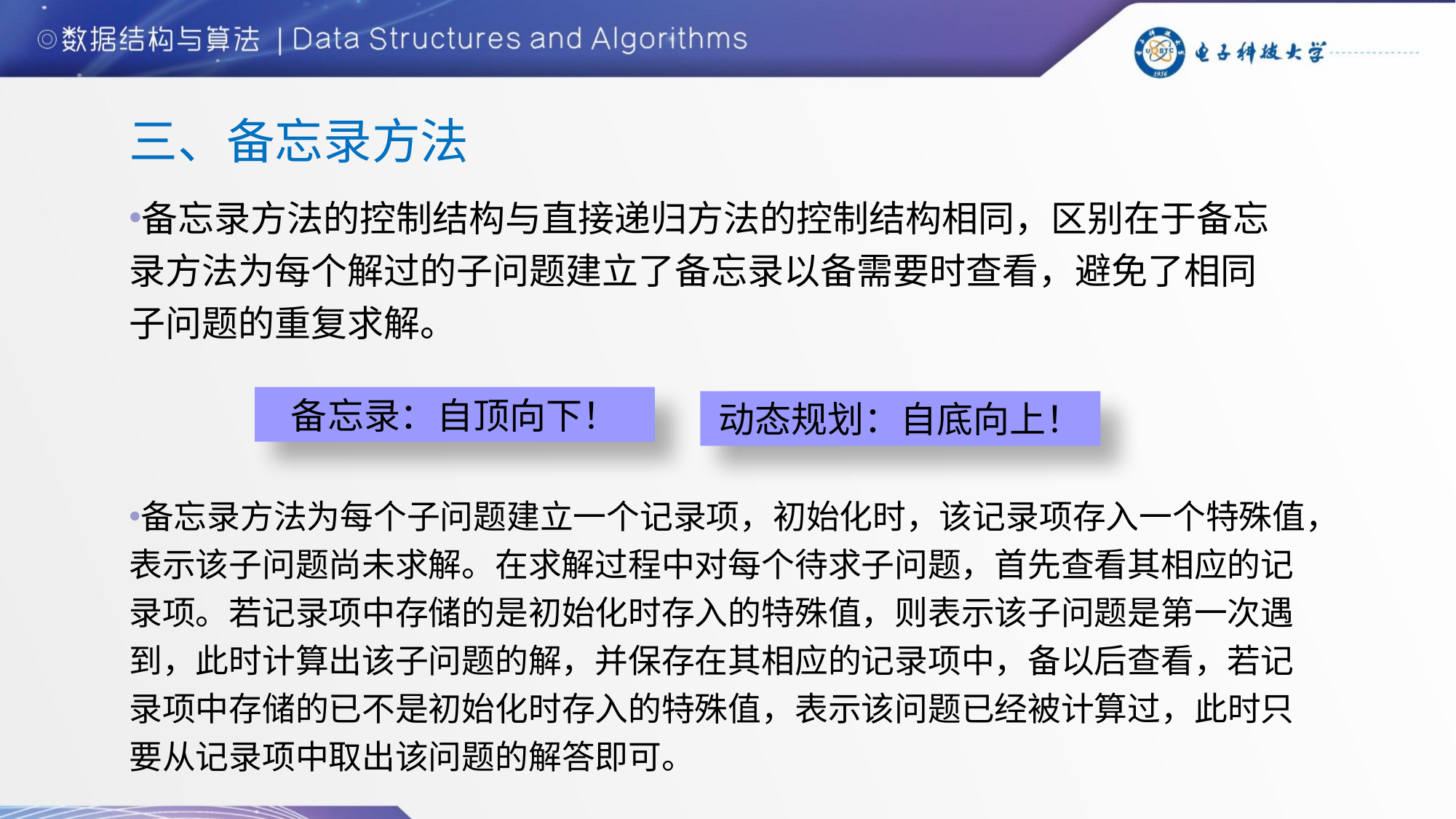

三、备忘录方法

备忘录方法的控制结构与直接递归方法的控制结构相同，区别在于备忘录方法为每个解过的子问题建立了备忘录以备需要时查看，避免了相同子问题的重复求解。
备忘录：自顶向下！
动态规划：自底向上！
备忘录方法为每个子问题建立一个记录项，初始化时，该记录项存入一个特殊值，表示该子问题尚未求解。在求解过程中对每个待求子问题，首先查看其相应的记录项。若记录项中存储的是初始化时存入的特殊值，则表示该子问题是第一次遇到，此时计算出该子问题的解，并保存在其相应的记录项中，备以后查看，若记录项中存储的已不是初始化时存入的特殊值，表示该问题已经被计算过，此时只要从记录项中取出该问题的解答即可。